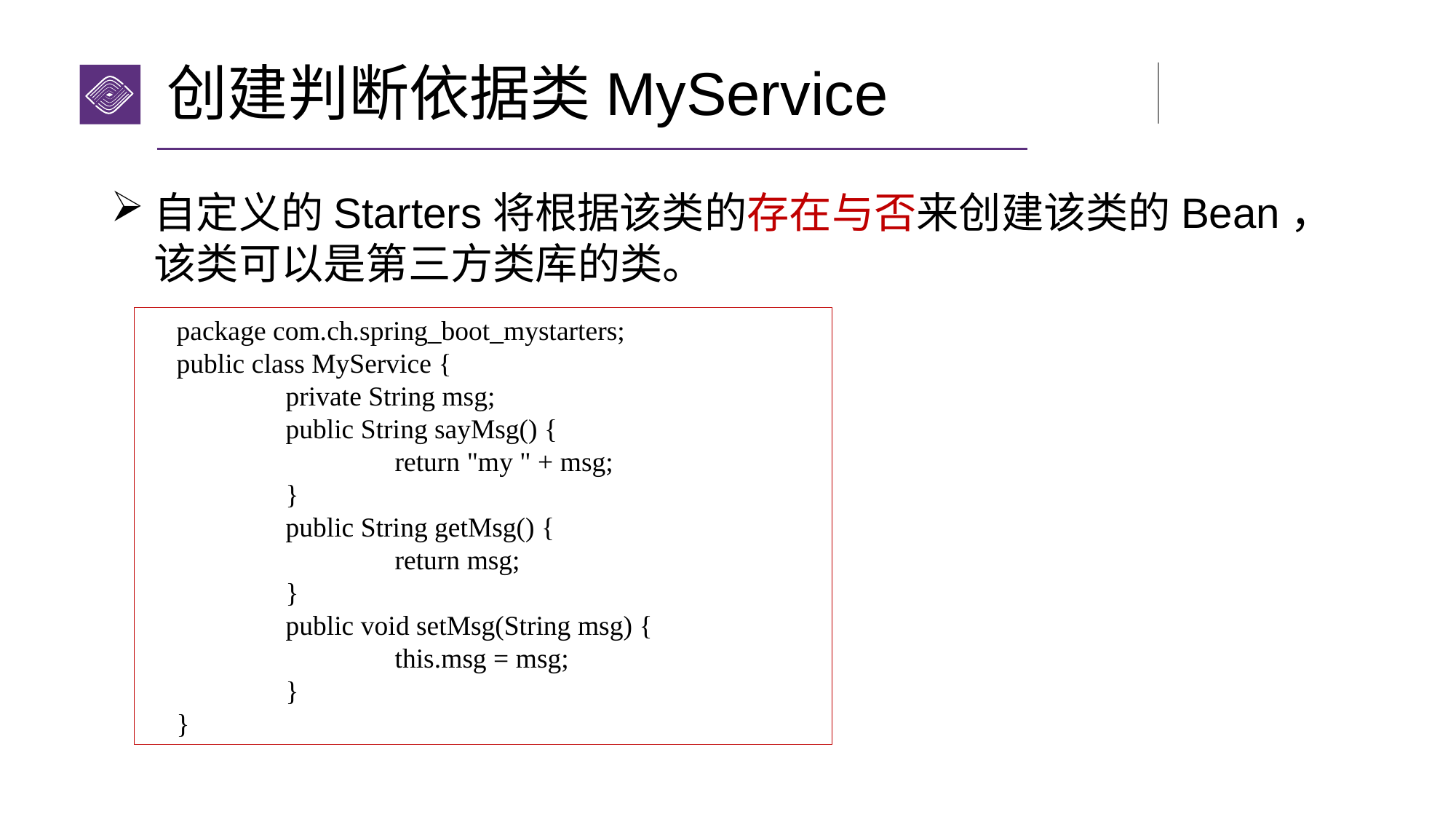

# 创建判断依据类MyService
自定义的Starters将根据该类的存在与否来创建该类的Bean，该类可以是第三方类库的类。
package com.ch.spring_boot_mystarters;
public class MyService {
	private String msg;
	public String sayMsg() {
		return "my " + msg;
	}
	public String getMsg() {
		return msg;
	}
	public void setMsg(String msg) {
		this.msg = msg;
	}
}
55